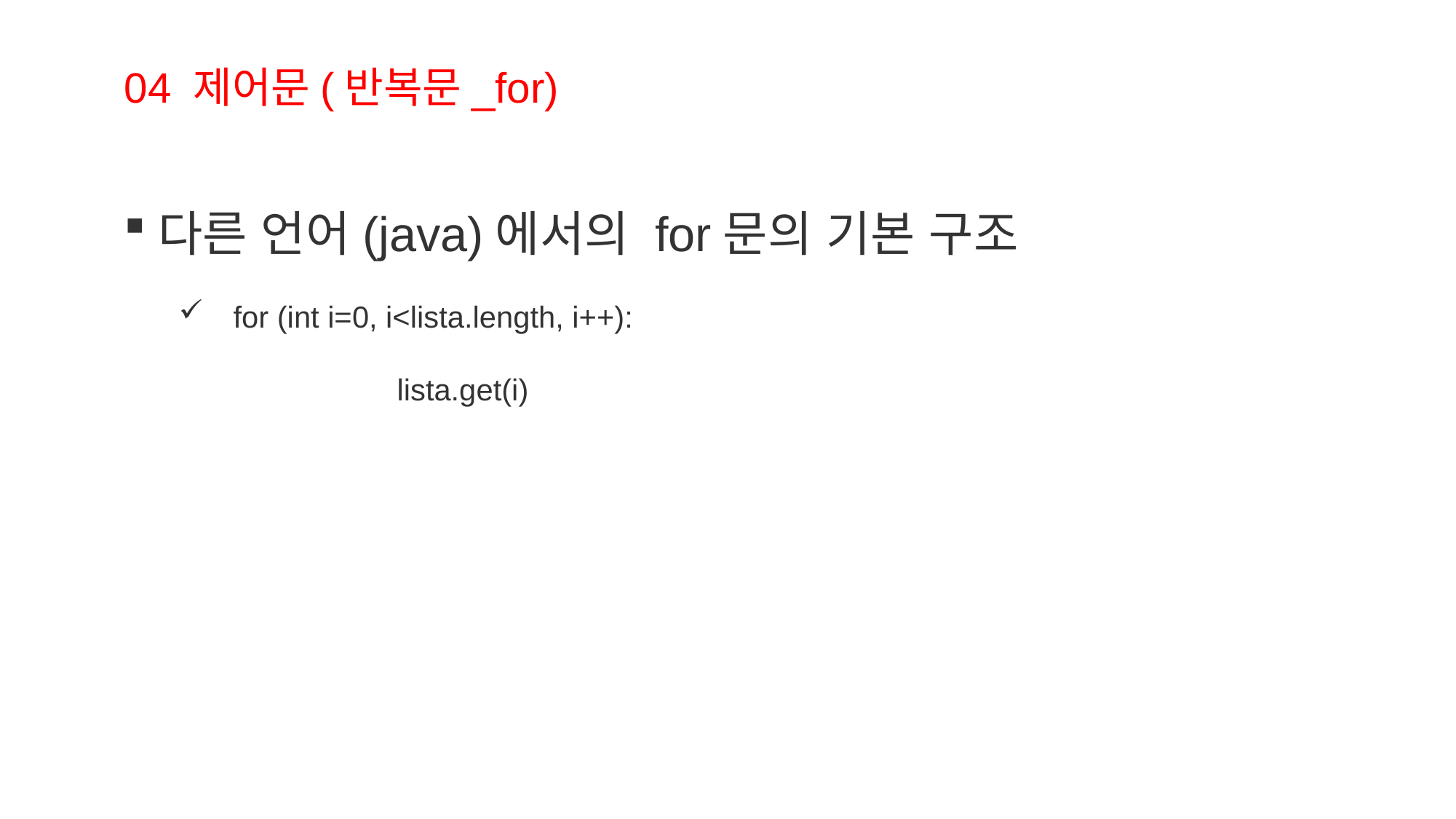

04 제어문(반복문_for)
다른 언어(java)에서의 for문의 기본 구조
for (int i=0, i<lista.length, i++):
		lista.get(i)